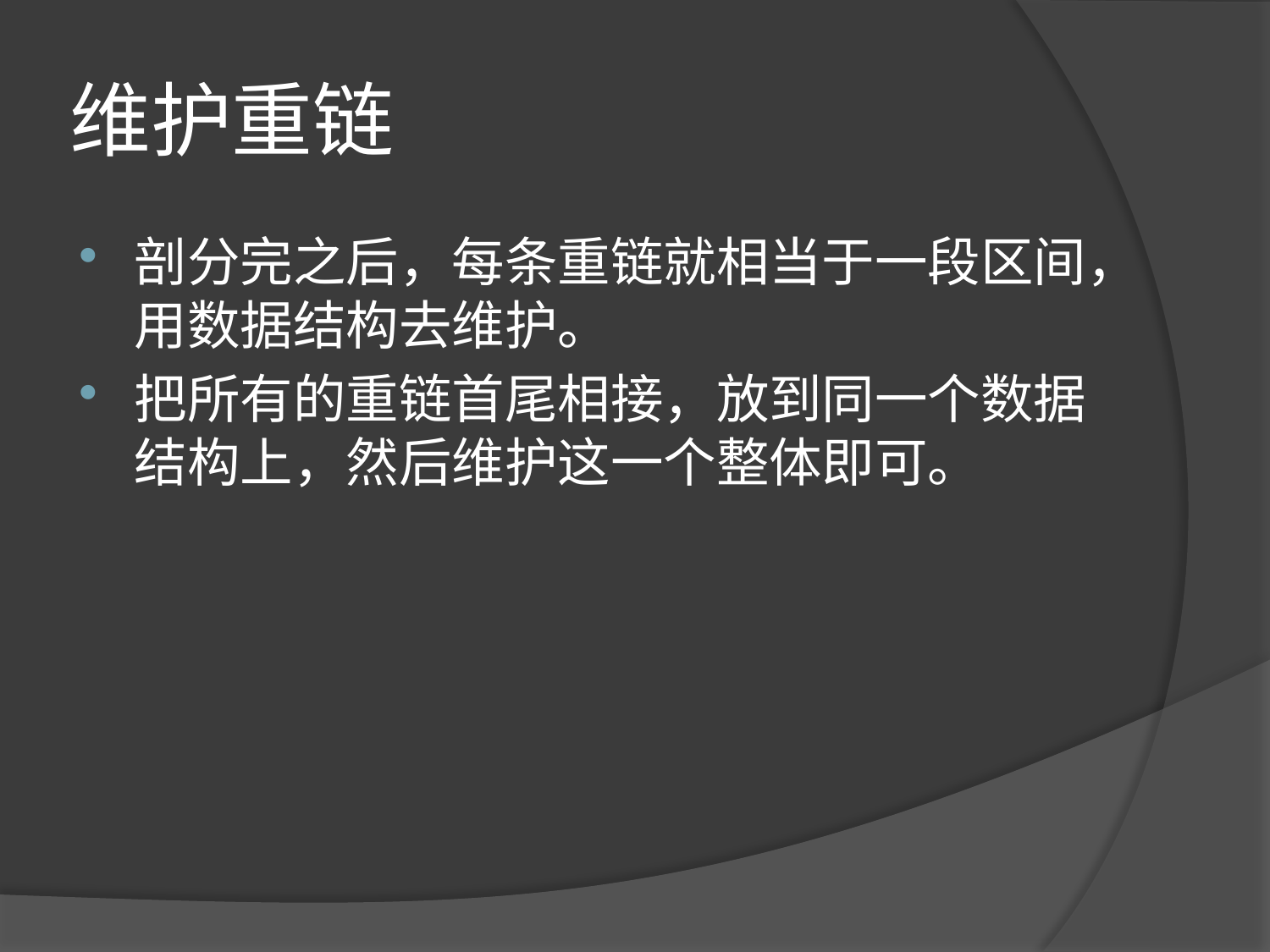

# 维护重链
剖分完之后，每条重链就相当于一段区间，用数据结构去维护。
把所有的重链首尾相接，放到同一个数据结构上，然后维护这一个整体即可。